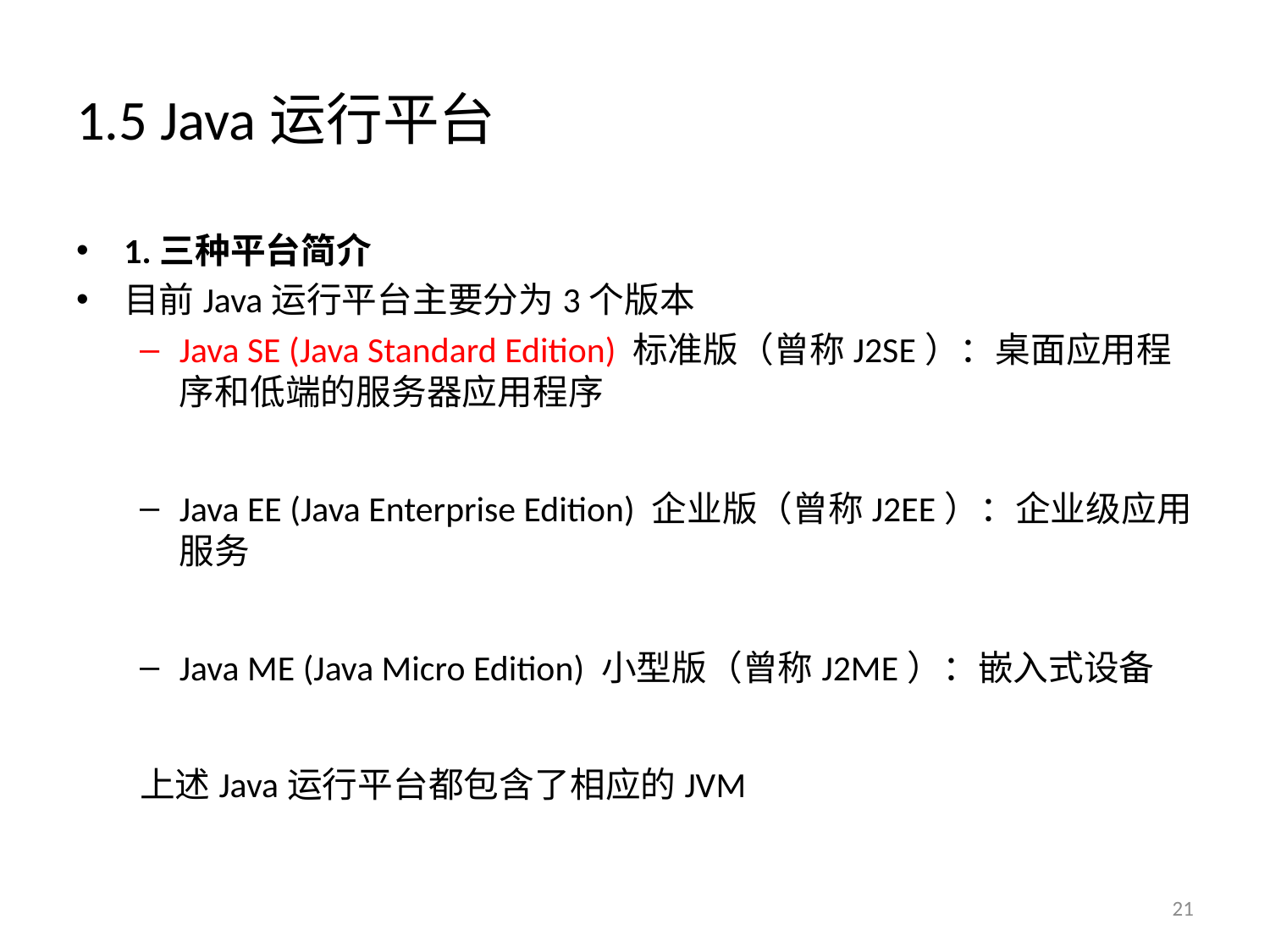

# 1.5 Java运行平台
1.三种平台简介
目前Java运行平台主要分为3个版本
Java SE (Java Standard Edition) 标准版（曾称J2SE）：桌面应用程序和低端的服务器应用程序

Java EE (Java Enterprise Edition) 企业版（曾称J2EE）：企业级应用服务

Java ME (Java Micro Edition) 小型版（曾称J2ME）：嵌入式设备

上述Java运行平台都包含了相应的JVM
21